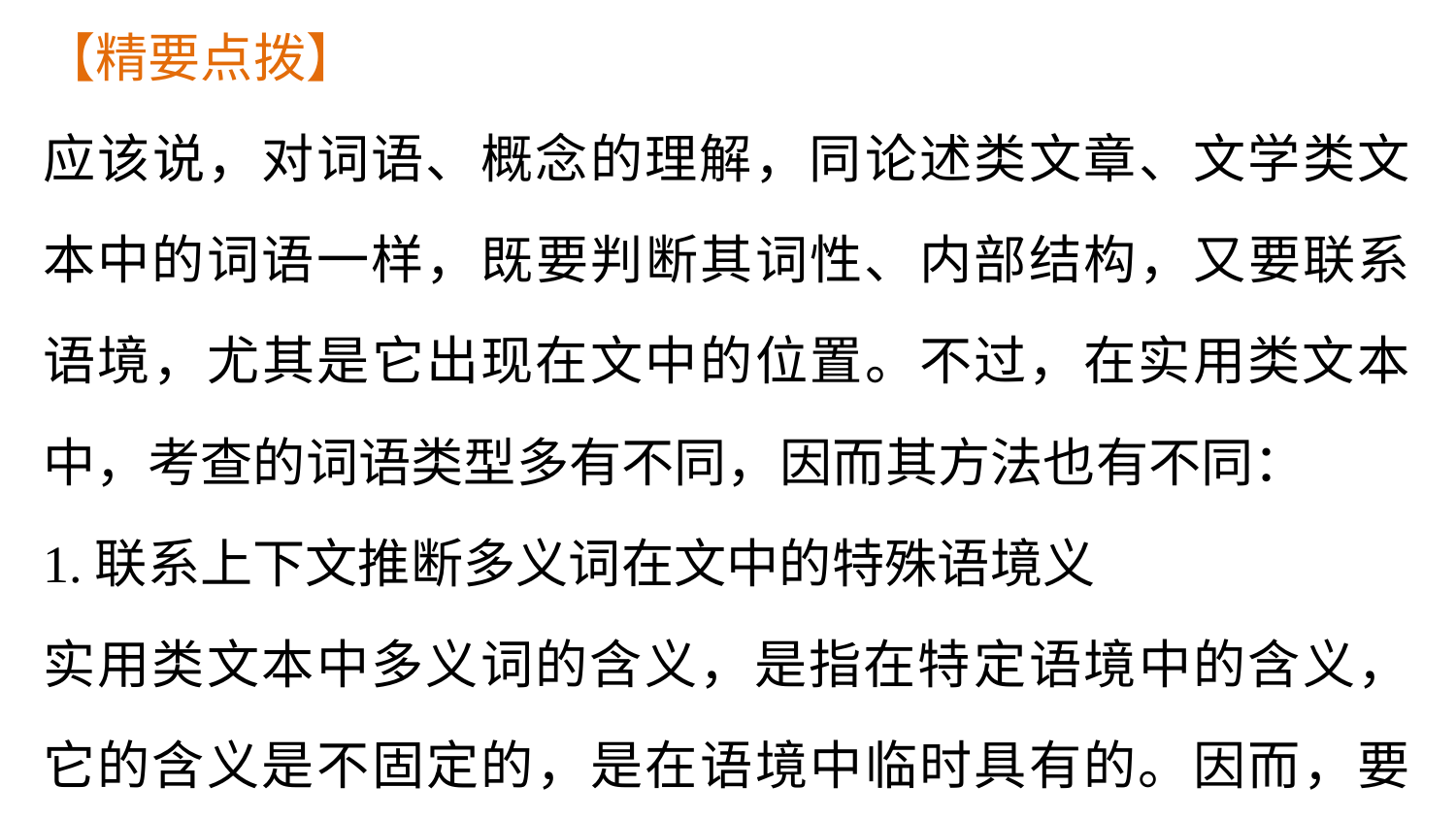

【精要点拨】
应该说，对词语、概念的理解，同论述类文章、文学类文本中的词语一样，既要判断其词性、内部结构，又要联系语境，尤其是它出现在文中的位置。不过，在实用类文本中，考查的词语类型多有不同，因而其方法也有不同：
1.联系上下文推断多义词在文中的特殊语境义
实用类文本中多义词的含义，是指在特定语境中的含义，它的含义是不固定的，是在语境中临时具有的。因而，要分析